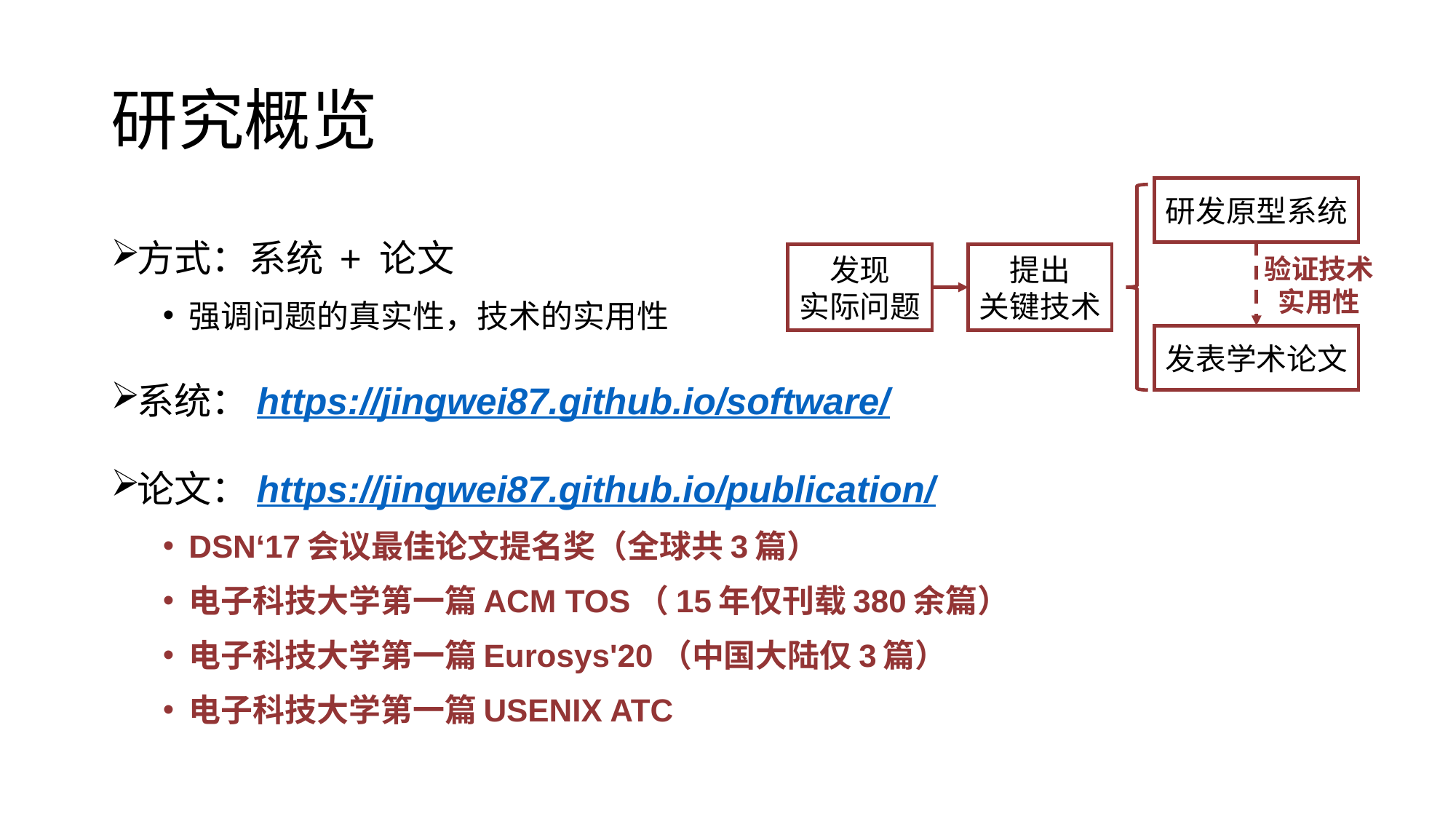

# 研究概览
研发原型系统

发现
实际问题
提出
关键技术
验证技术实用性
发表学术论文
方式：系统 + 论文
强调问题的真实性，技术的实用性
系统：https://jingwei87.github.io/software/
论文：https://jingwei87.github.io/publication/
DSN‘17会议最佳论文提名奖（全球共3篇）
电子科技大学第一篇ACM TOS（15年仅刊载380余篇）
电子科技大学第一篇Eurosys'20（中国大陆仅3篇）
电子科技大学第一篇USENIX ATC